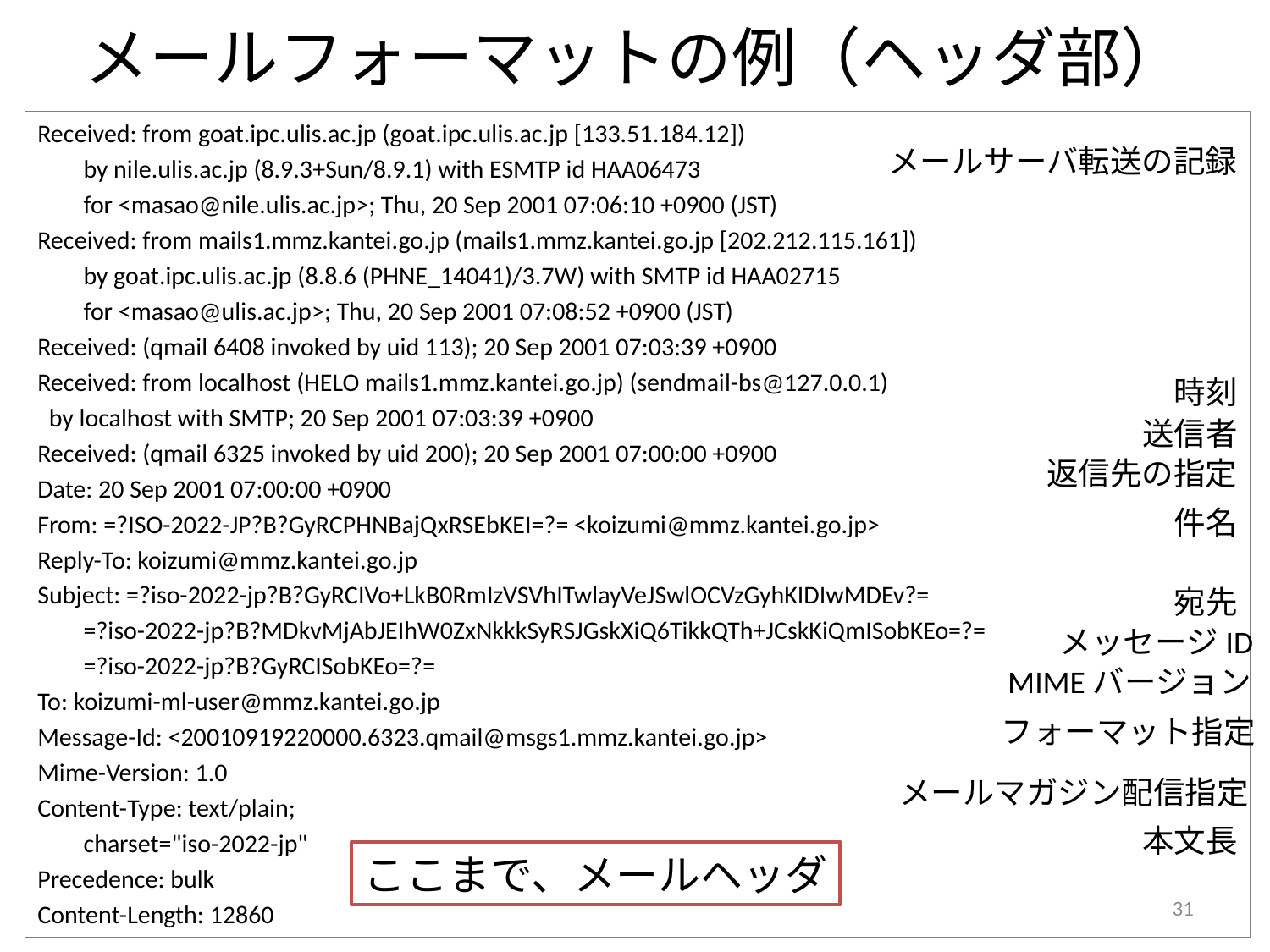

# メールフォーマットの例（ヘッダ部）
Received: from goat.ipc.ulis.ac.jp (goat.ipc.ulis.ac.jp [133.51.184.12])
        by nile.ulis.ac.jp (8.9.3+Sun/8.9.1) with ESMTP id HAA06473
        for <masao@nile.ulis.ac.jp>; Thu, 20 Sep 2001 07:06:10 +0900 (JST)
Received: from mails1.mmz.kantei.go.jp (mails1.mmz.kantei.go.jp [202.212.115.161])
        by goat.ipc.ulis.ac.jp (8.8.6 (PHNE_14041)/3.7W) with SMTP id HAA02715
        for <masao@ulis.ac.jp>; Thu, 20 Sep 2001 07:08:52 +0900 (JST)
Received: (qmail 6408 invoked by uid 113); 20 Sep 2001 07:03:39 +0900
Received: from localhost (HELO mails1.mmz.kantei.go.jp) (sendmail-bs@127.0.0.1)
  by localhost with SMTP; 20 Sep 2001 07:03:39 +0900
Received: (qmail 6325 invoked by uid 200); 20 Sep 2001 07:00:00 +0900
Date: 20 Sep 2001 07:00:00 +0900
From: =?ISO-2022-JP?B?GyRCPHNBajQxRSEbKEI=?= <koizumi@mmz.kantei.go.jp>
Reply-To: koizumi@mmz.kantei.go.jp
Subject: =?iso-2022-jp?B?GyRCIVo+LkB0RmIzVSVhITwlayVeJSwlOCVzGyhKIDIwMDEv?=
        =?iso-2022-jp?B?MDkvMjAbJEIhW0ZxNkkkSyRSJGskXiQ6TikkQTh+JCskKiQmISobKEo=?=
        =?iso-2022-jp?B?GyRCISobKEo=?=
To: koizumi-ml-user@mmz.kantei.go.jp
Message-Id: <20010919220000.6323.qmail@msgs1.mmz.kantei.go.jp>
Mime-Version: 1.0
Content-Type: text/plain;
        charset="iso-2022-jp"
Precedence: bulk
Content-Length: 12860

メールサーバ転送の記録
時刻
送信者
返信先の指定
件名
宛先
メッセージID
MIMEバージョン
フォーマット指定
メールマガジン配信指定
本文長
ここまで、メールヘッダ
31